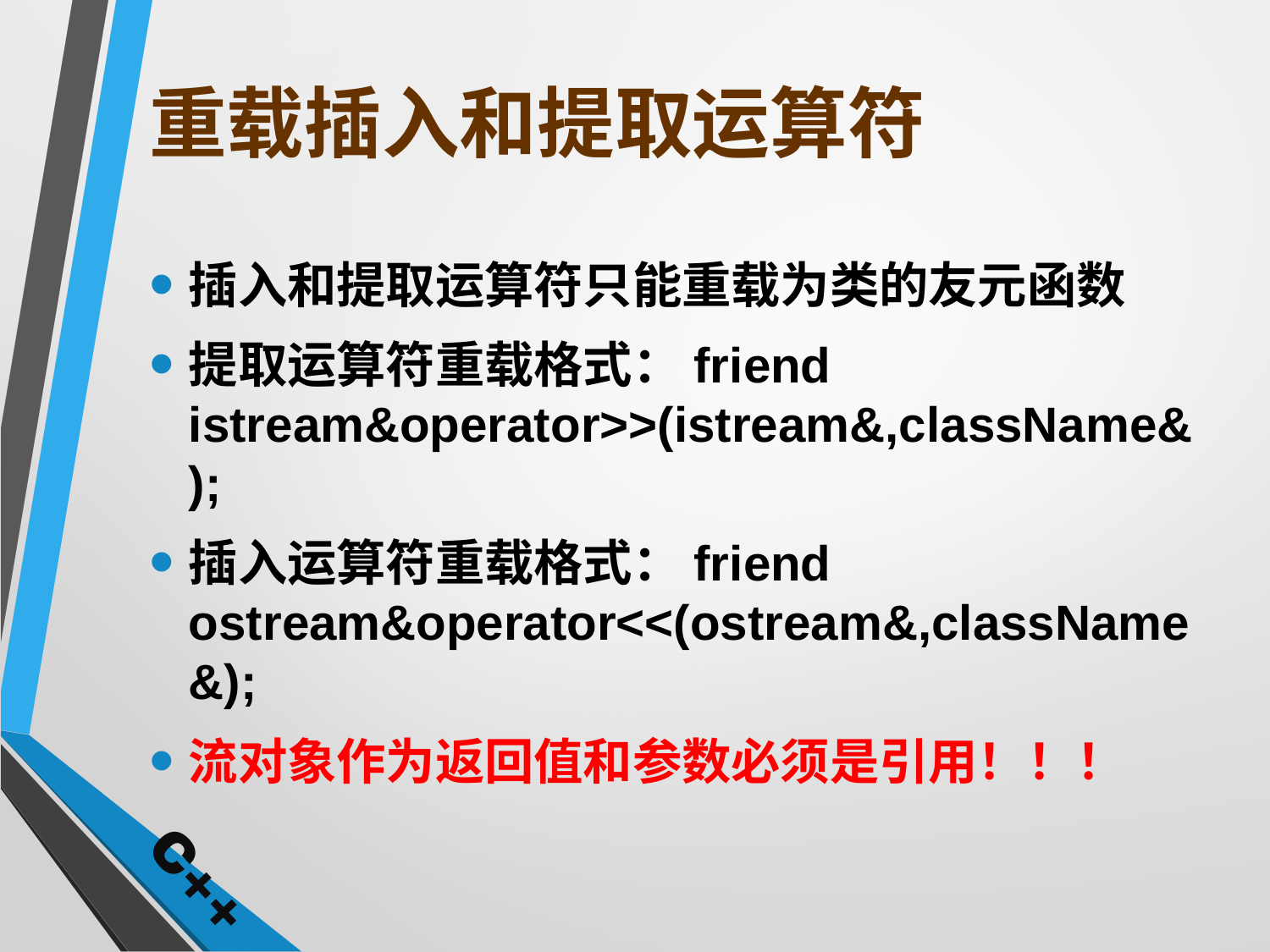

# 重载插入和提取运算符
插入和提取运算符只能重载为类的友元函数
提取运算符重载格式：friend istream&operator>>(istream&,className&);
插入运算符重载格式：friend ostream&operator<<(ostream&,className&);
流对象作为返回值和参数必须是引用！！！